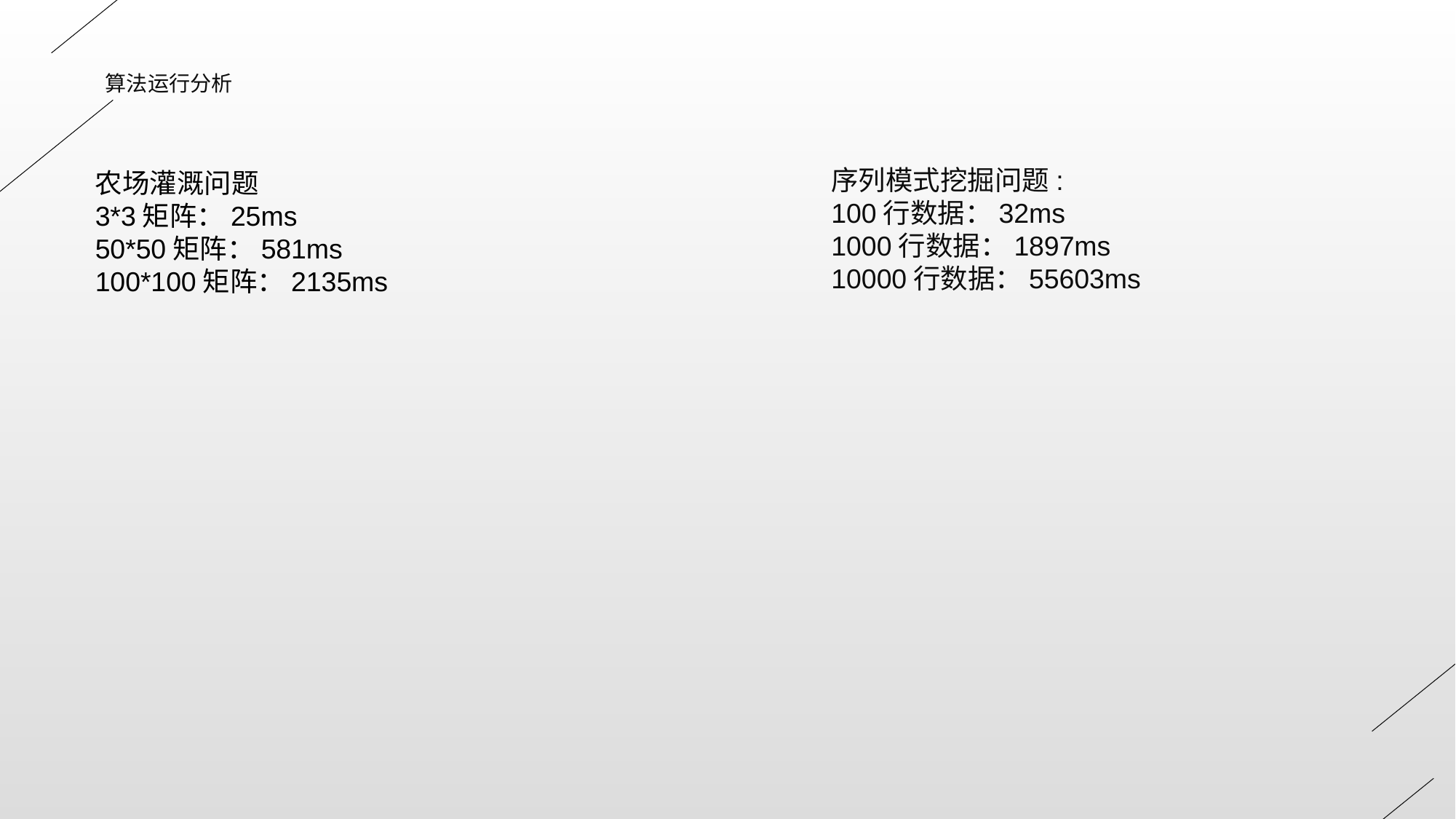

算法运行分析
序列模式挖掘问题:
100行数据：32ms
1000行数据：1897ms
10000行数据：55603ms
农场灌溉问题
3*3矩阵：25ms
50*50矩阵：581ms
100*100矩阵：2135ms